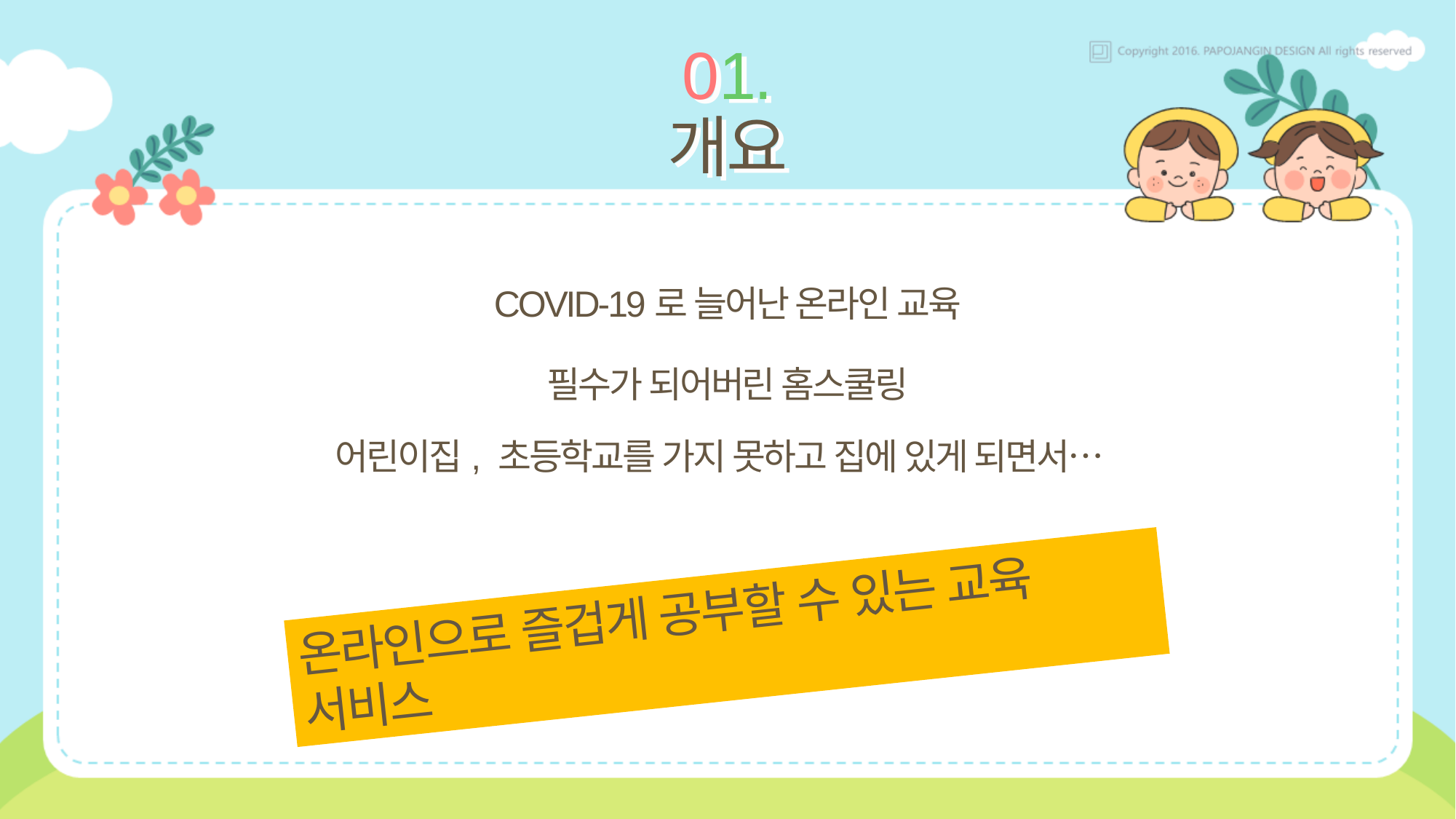

# 01. 개요
COVID-19로 늘어난 온라인 교육
필수가 되어버린 홈스쿨링
어린이집, 초등학교를 가지 못하고 집에 있게 되면서…
온라인으로 즐겁게 공부할 수 있는 교육 서비스